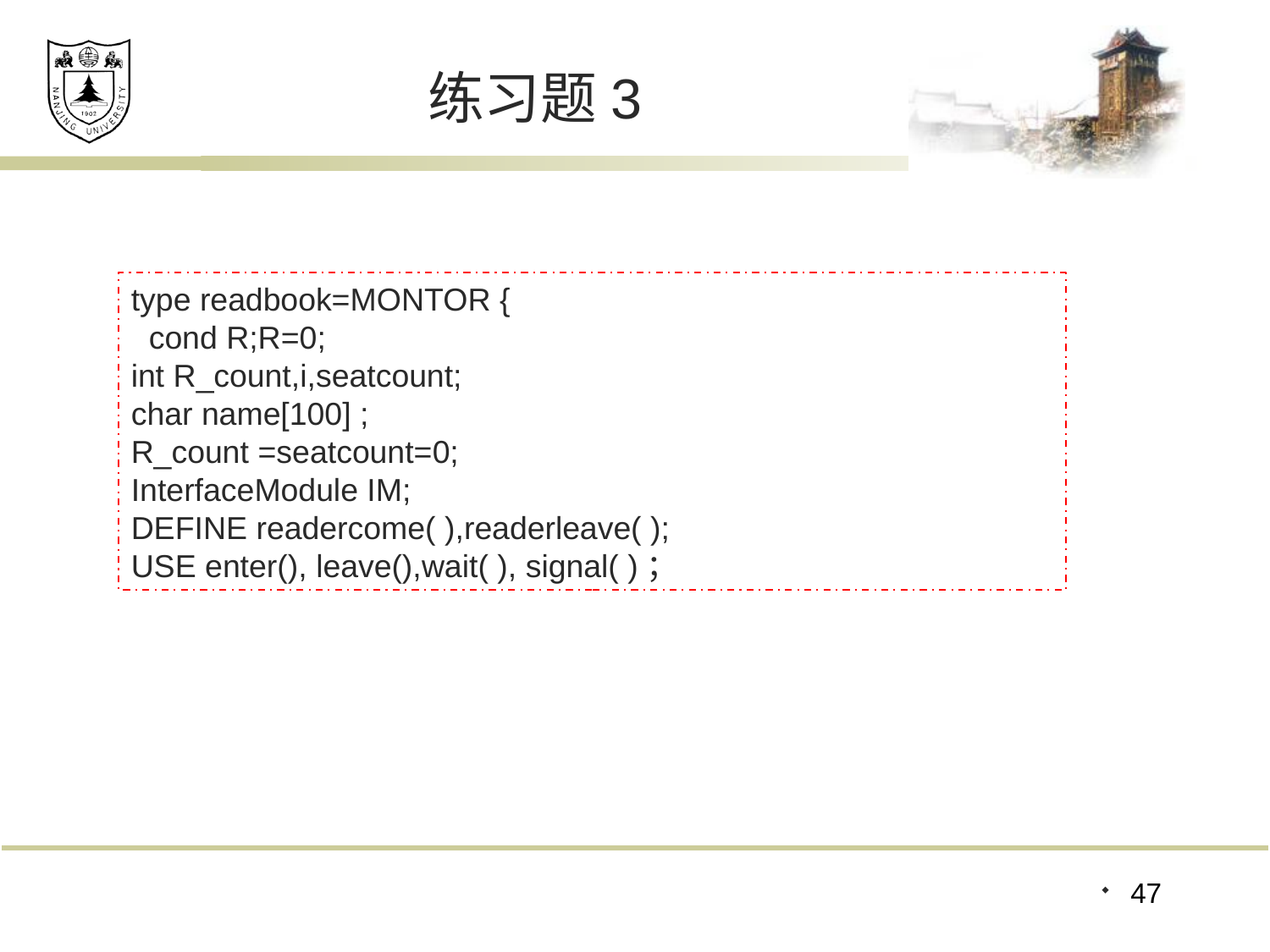

# 练习题3
type readbook=MONTOR {
  cond R;R=0;
int R_count,i,seatcount;
char name[100] ;
R_count =seatcount=0;
InterfaceModule IM;
DEFINE readercome( ),readerleave( );
USE enter(), leave(),wait( ), signal( )；
47